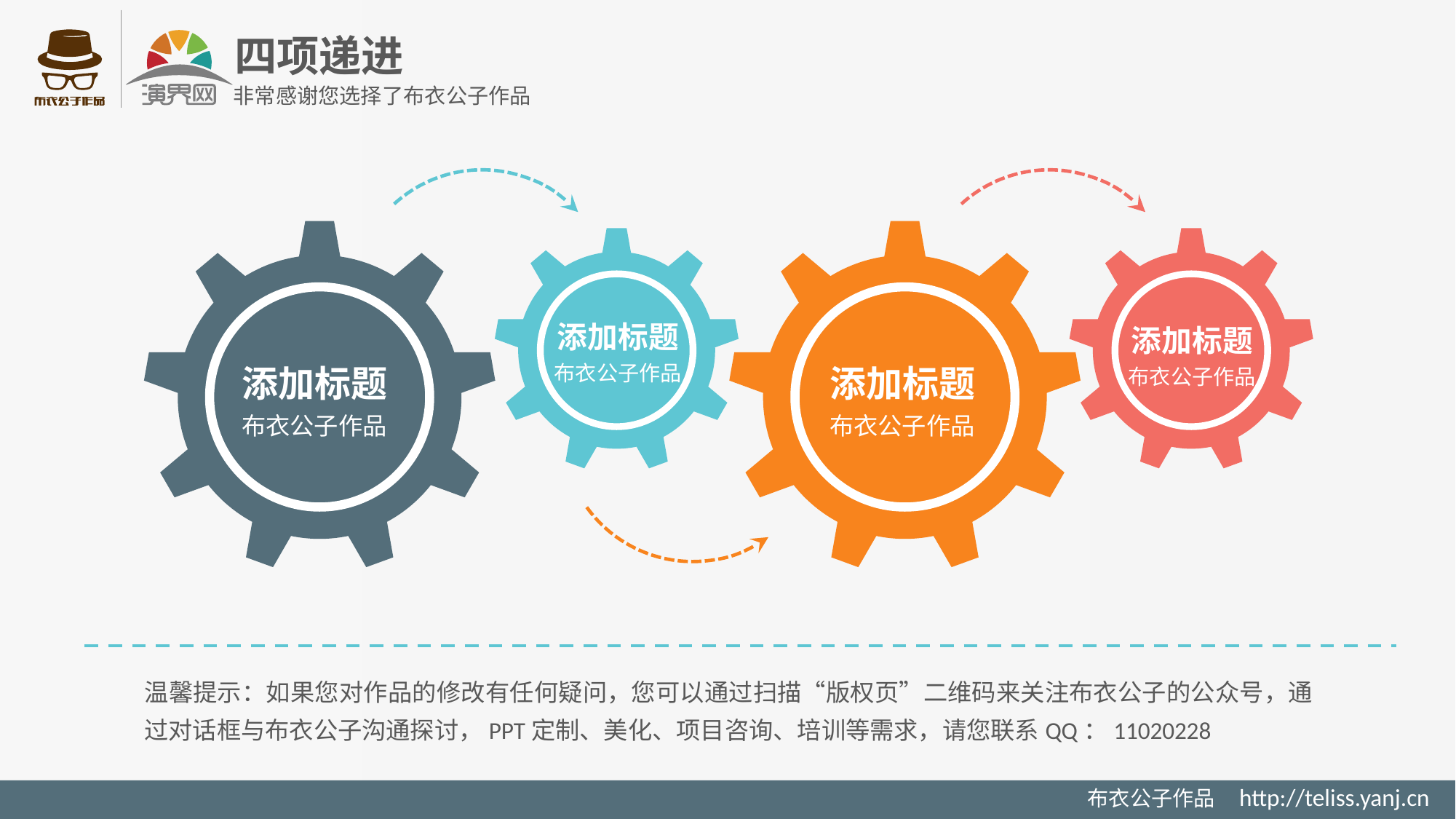

四项递进
非常感谢您选择了布衣公子作品

添加标题
布衣公子作品
添加标题
布衣公子作品
添加标题
布衣公子作品
添加标题
布衣公子作品
温馨提示：如果您对作品的修改有任何疑问，您可以通过扫描“版权页”二维码来关注布衣公子的公众号，通过对话框与布衣公子沟通探讨，PPT定制、美化、项目咨询、培训等需求，请您联系QQ：11020228
布衣公子作品    http://teliss.yanj.cn